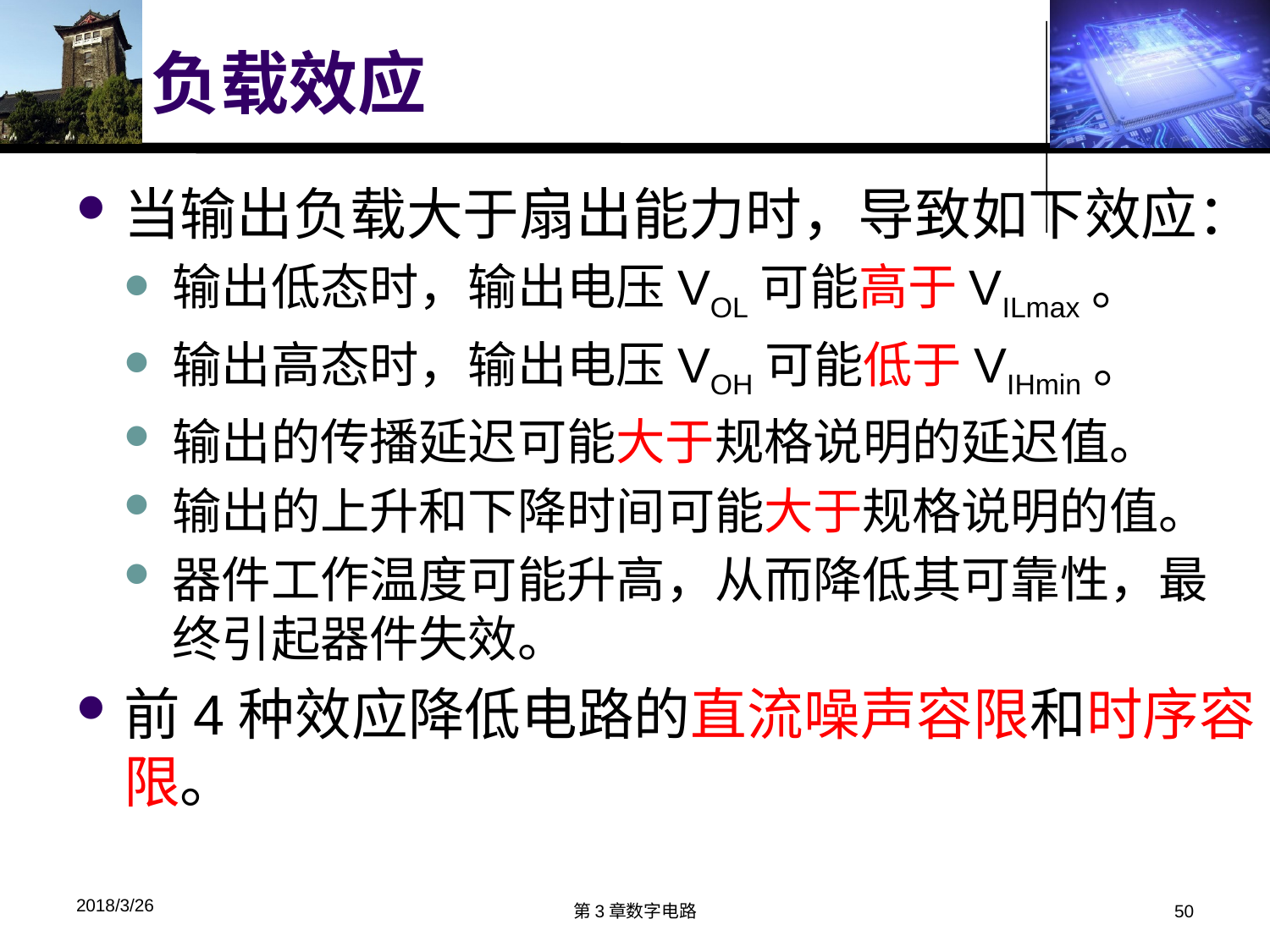

# 负载效应
当输出负载大于扇出能力时，导致如下效应：
输出低态时，输出电压VOL可能高于VILmax。
输出高态时，输出电压VOH可能低于VIHmin。
输出的传播延迟可能大于规格说明的延迟值。
输出的上升和下降时间可能大于规格说明的值。
器件工作温度可能升高，从而降低其可靠性，最终引起器件失效。
前4种效应降低电路的直流噪声容限和时序容限。

2018/3/26
第3章数字电路
50